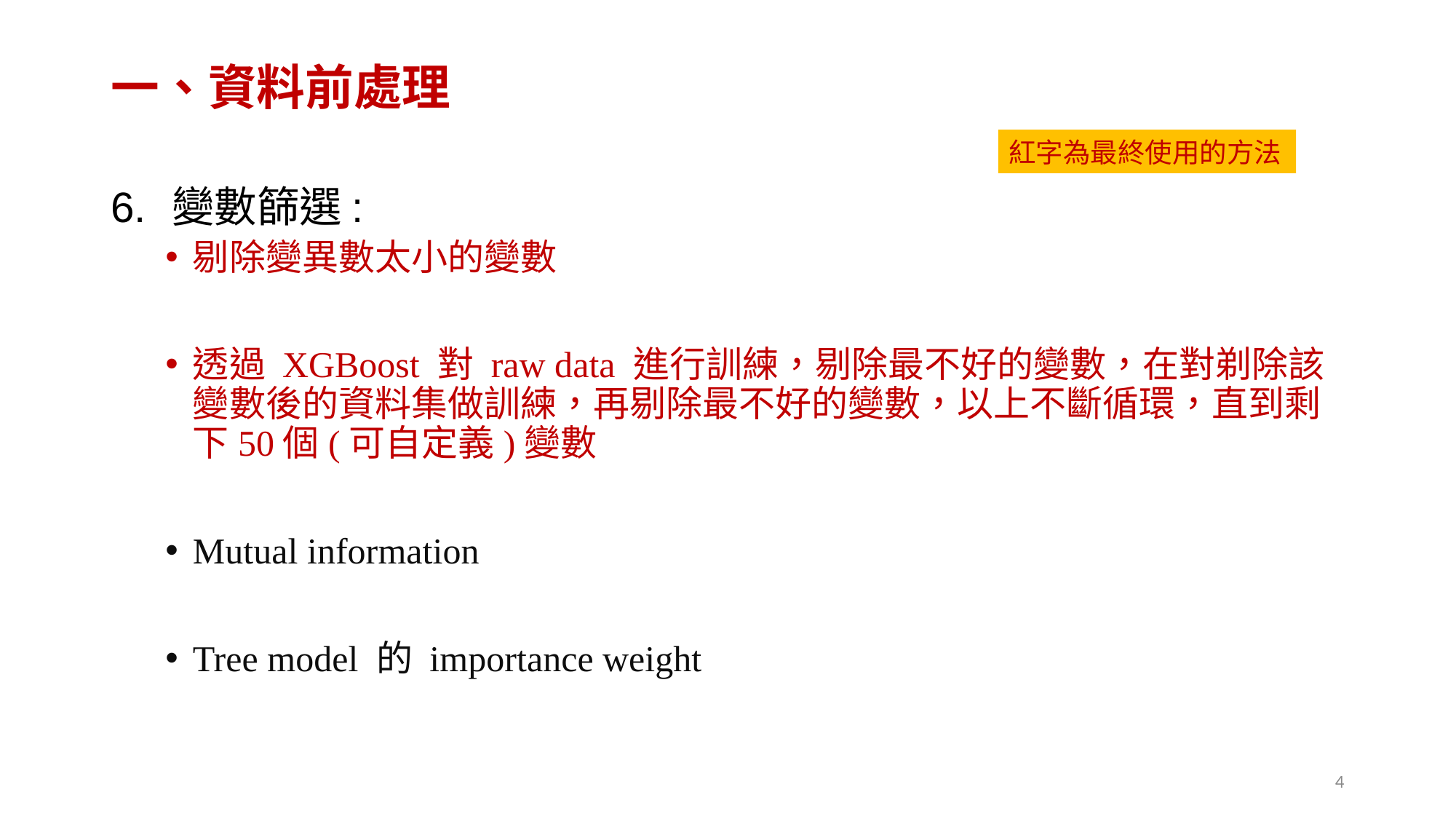

# 一、資料前處理
紅字為最終使用的方法
變數篩選:
剔除變異數太小的變數

透過 XGBoost 對 raw data 進行訓練，剔除最不好的變數，在對剃除該變數後的資料集做訓練，再剔除最不好的變數，以上不斷循環，直到剩下50個(可自定義)變數

Mutual information

Tree model 的 importance weight

4